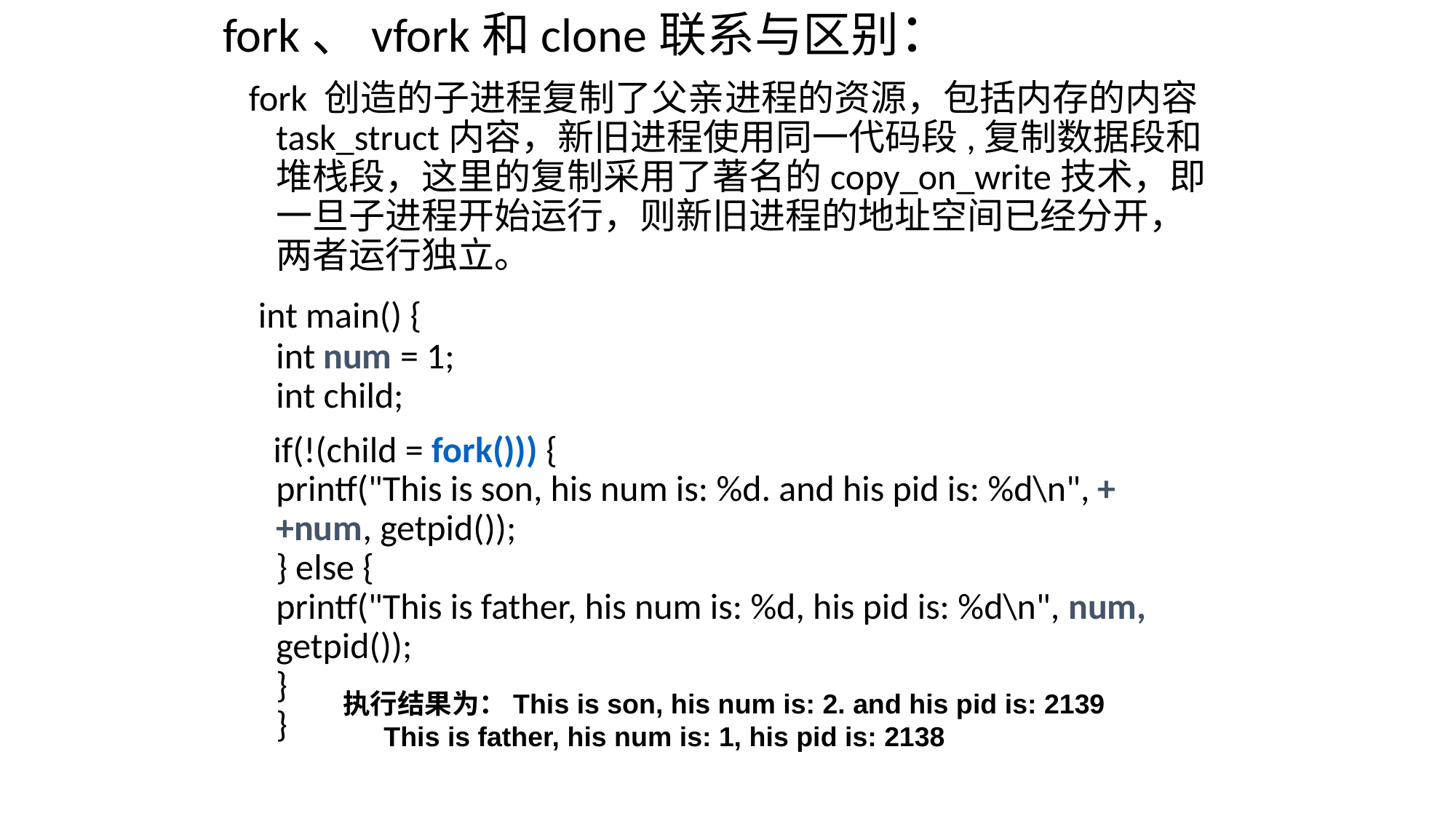

# fork、vfork和clone联系与区别：
fork 创造的子进程复制了父亲进程的资源，包括内存的内容task_struct内容，新旧进程使用同一代码段,复制数据段和堆栈段，这里的复制采用了著名的copy_on_write技术，即一旦子进程开始运行，则新旧进程的地址空间已经分开，两者运行独立。
 int main() {
int num = 1;
int child;
   if(!(child = fork())) {
printf("This is son, his num is: %d. and his pid is: %d\n", ++num, getpid());
} else {
printf("This is father, his num is: %d, his pid is: %d\n", num, getpid());
}
}
执行结果为：This is son, his num is: 2. and his pid is: 2139
This is father, his num is: 1, his pid is: 2138